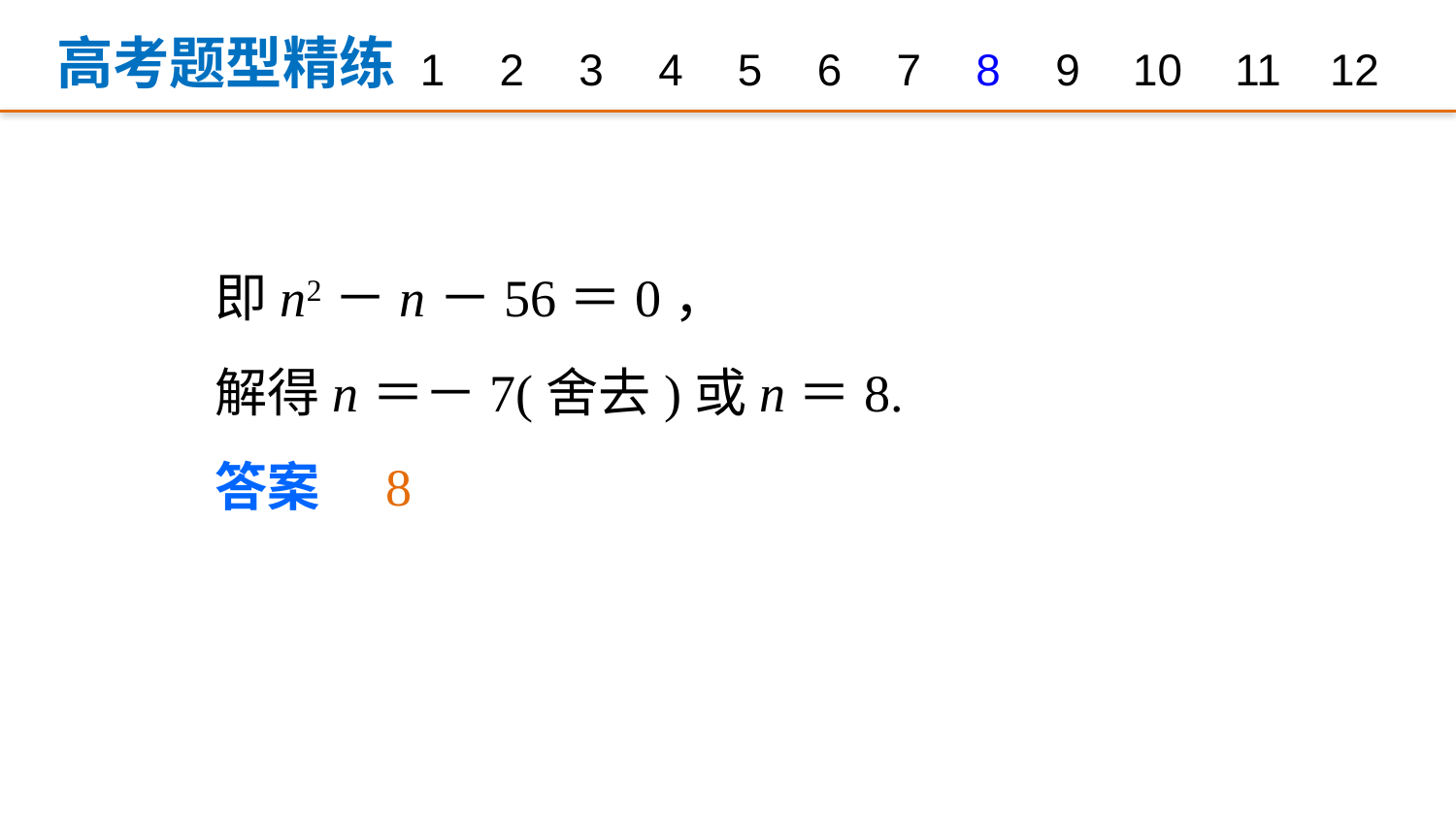

高考题型精练
1
2
3
4
5
6
7
8
9
12
10
11
即n2－n－56＝0，
解得n＝－7(舍去)或n＝8.
答案　8